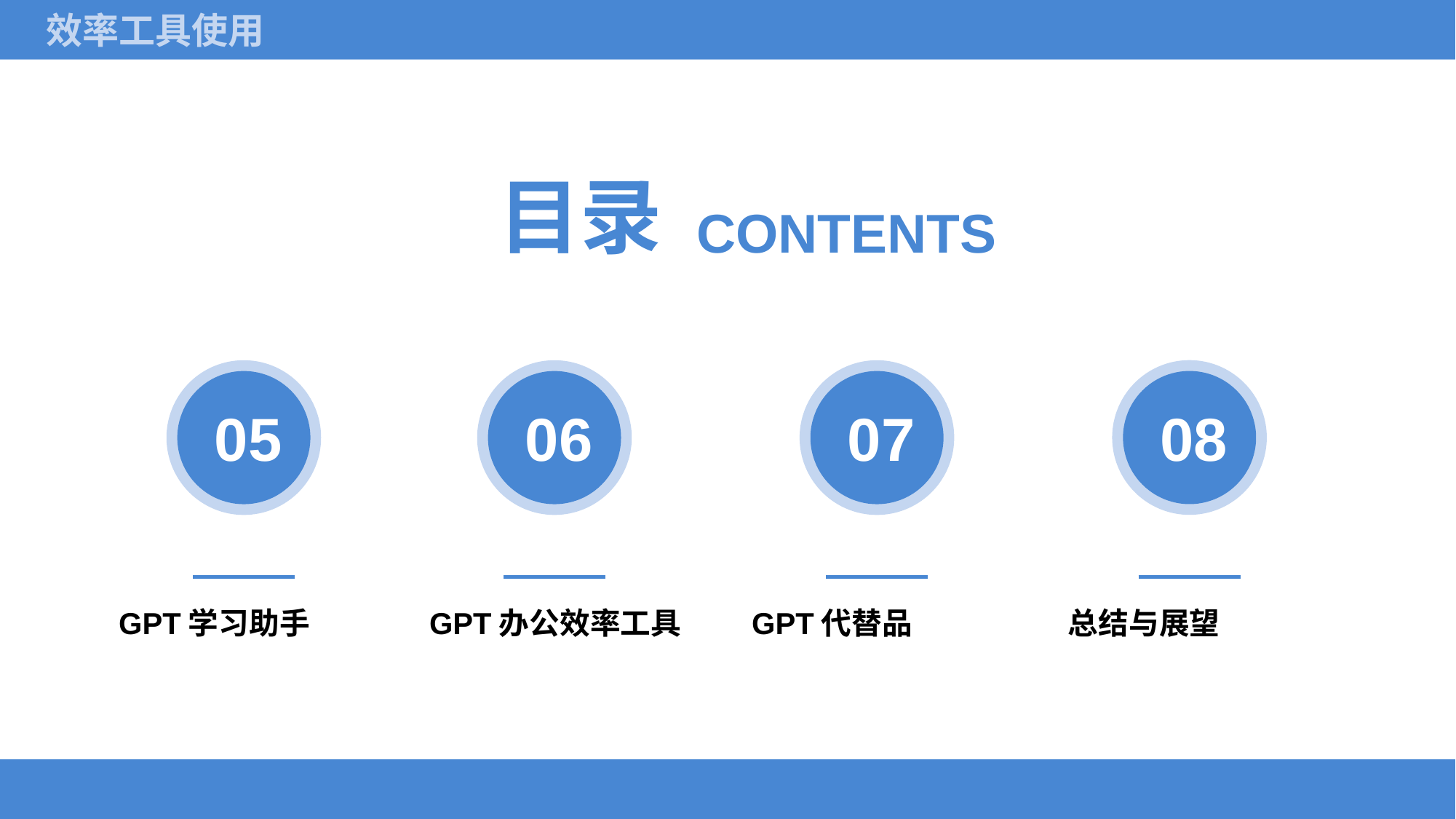

效率工具使用
目录
CONTENTS

07
08
05
06
GPT学习助手
GPT办公效率工具
GPT代替品
总结与展望